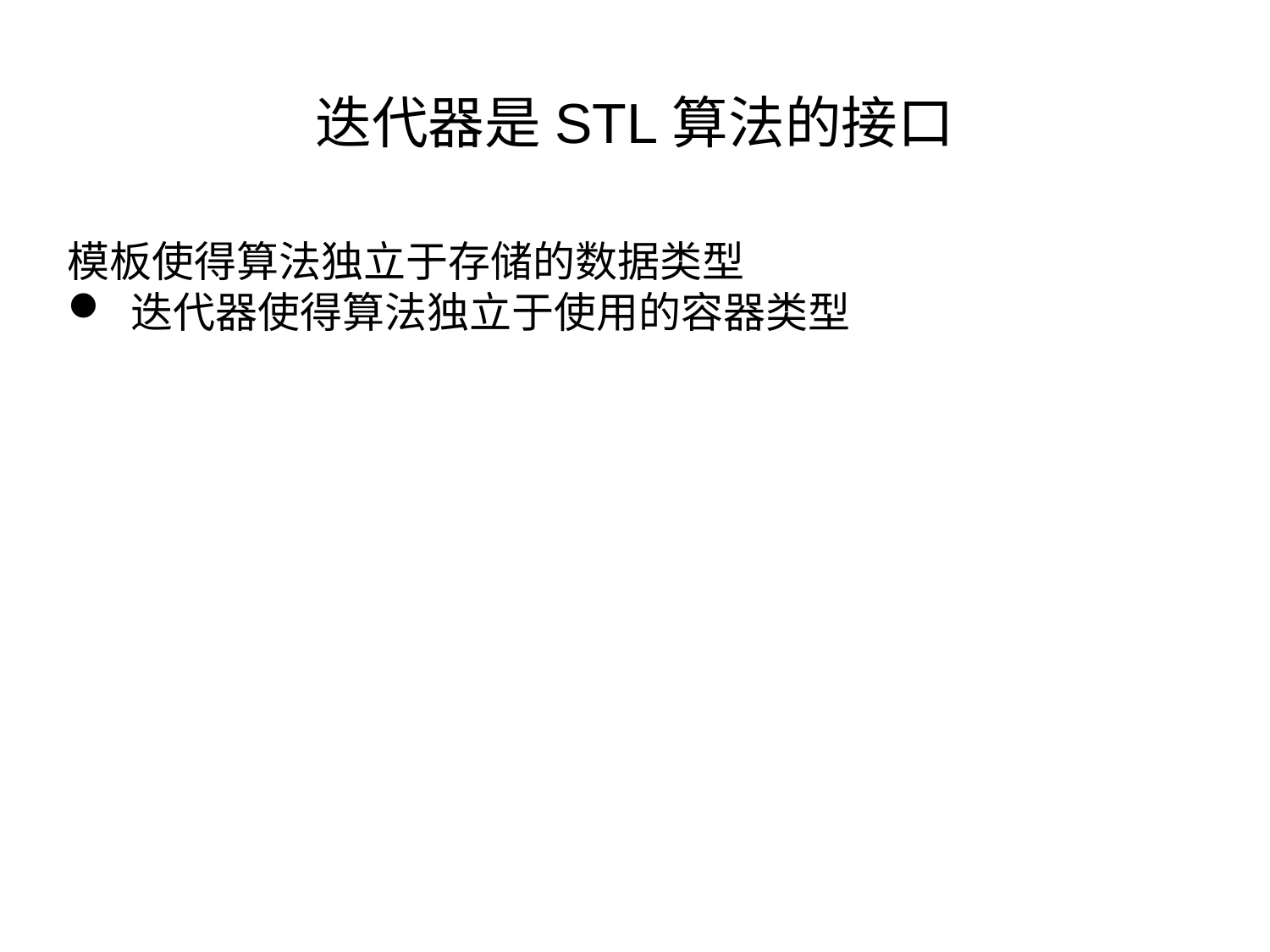

迭代器是STL算法的接口
模板使得算法独立于存储的数据类型
迭代器使得算法独立于使用的容器类型